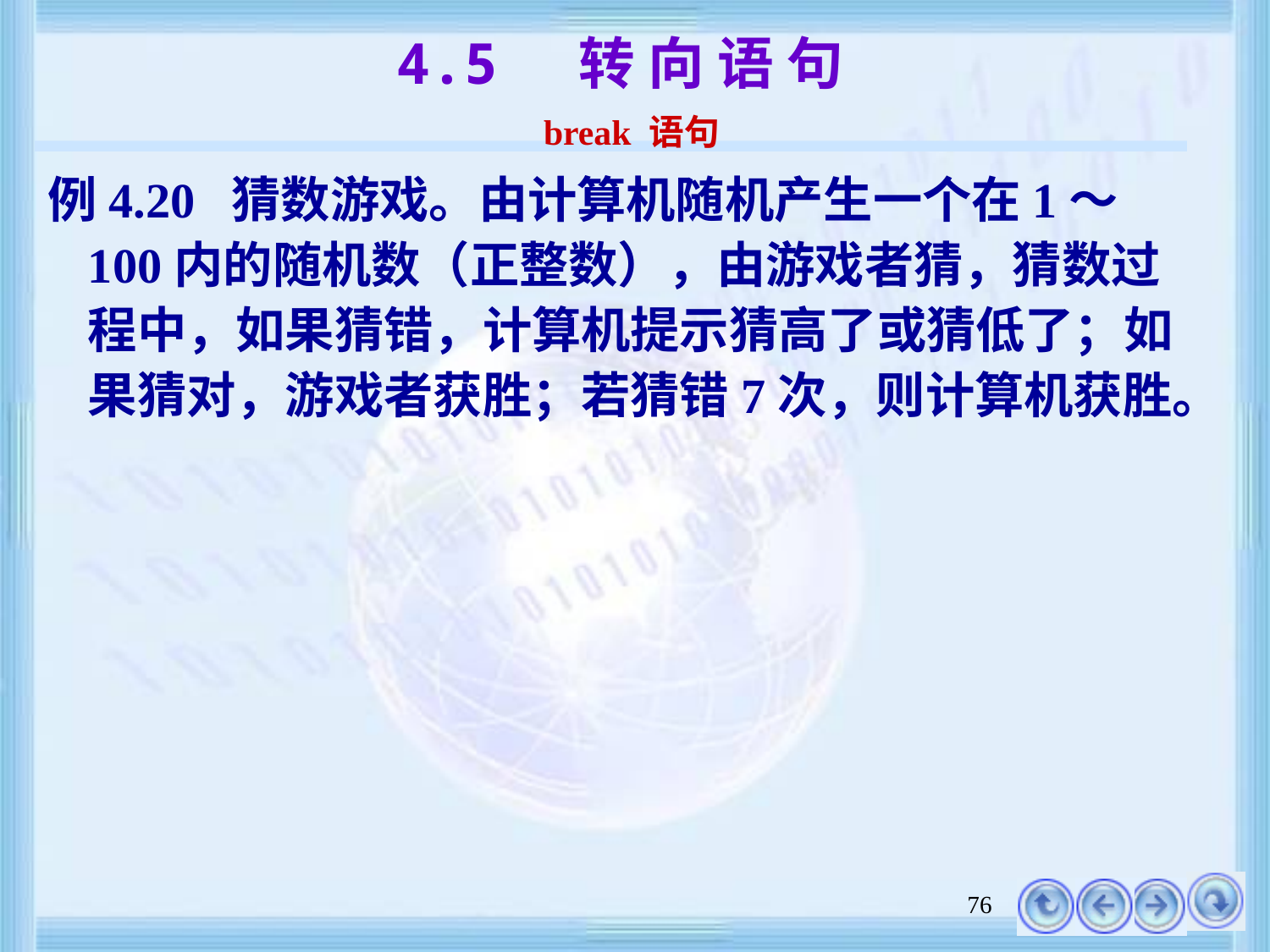

# 4.5  转 向 语 句 break 语句
例4.20  猜数游戏。由计算机随机产生一个在1～100内的随机数（正整数），由游戏者猜，猜数过程中，如果猜错，计算机提示猜高了或猜低了；如果猜对，游戏者获胜；若猜错7次，则计算机获胜。
76